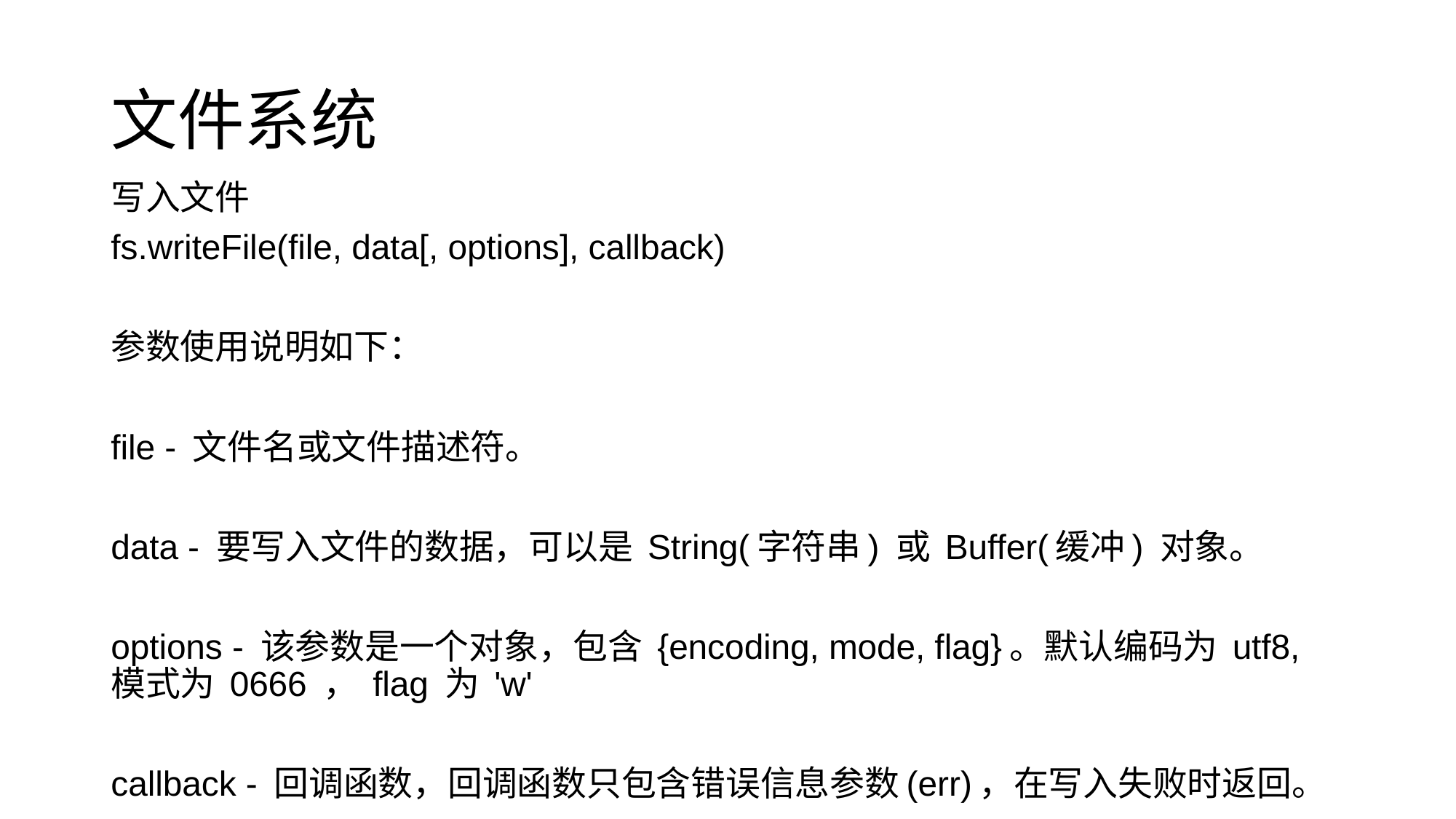

# 文件系统
写入文件
fs.writeFile(file, data[, options], callback)

参数使用说明如下：

file - 文件名或文件描述符。

data - 要写入文件的数据，可以是 String(字符串) 或 Buffer(缓冲) 对象。

options - 该参数是一个对象，包含 {encoding, mode, flag}。默认编码为 utf8, 模式为 0666 ， flag 为 'w'

callback - 回调函数，回调函数只包含错误信息参数(err)，在写入失败时返回。